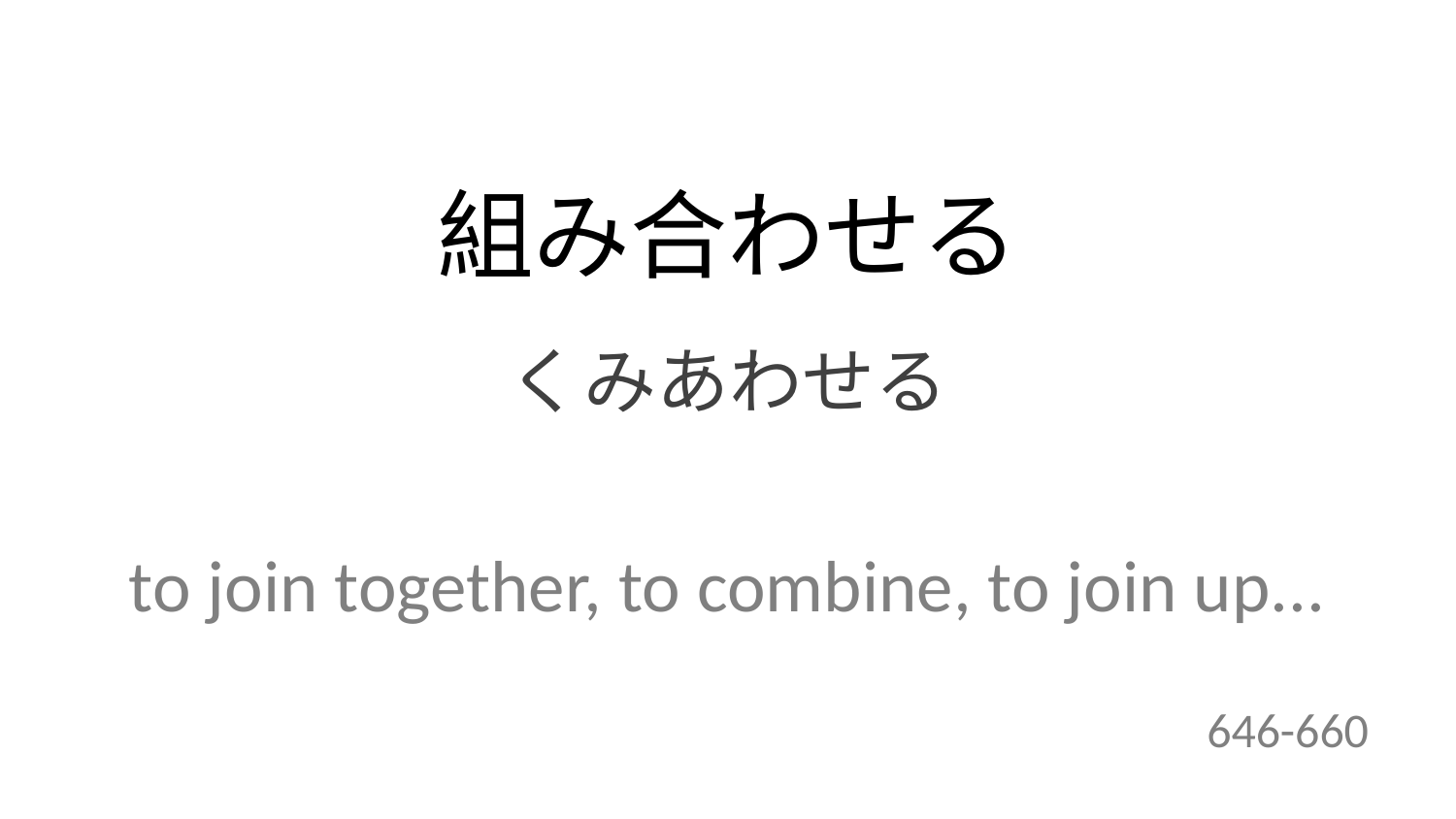

組み合わせる

くみあわせる
to join together, to combine, to join up...
646-660